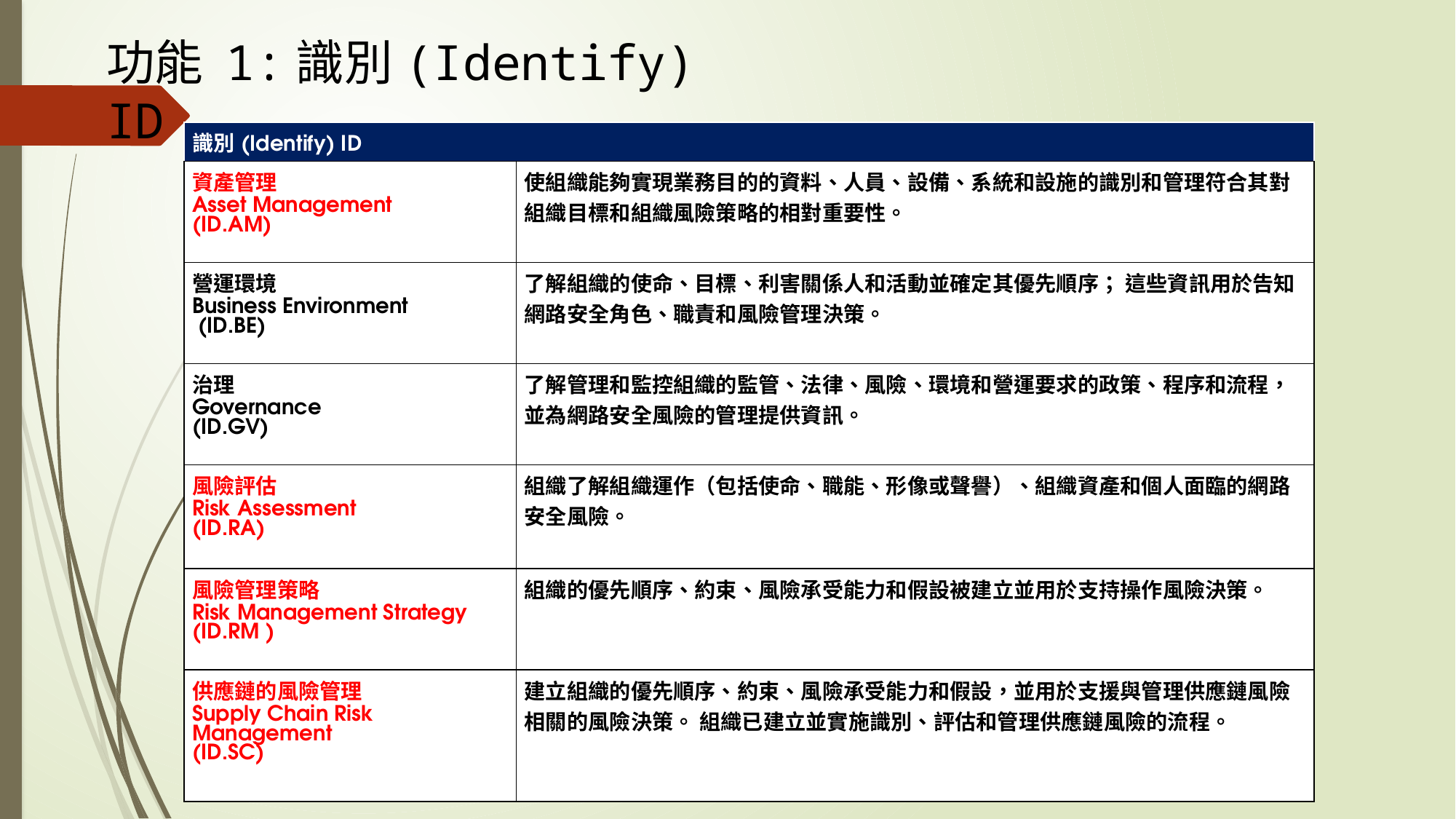

功能 1:識別(Identify) ID
| 識別(Identify) ID |  |
| --- | --- |
| 資產管理 Asset Management (ID.AM) | 使組織能夠實現業務目的的資料、人員、設備、系統和設施的識別和管理符合其對組織目標和組織風險策略的相對重要性。 |
| 營運環境 Business Environment (ID.BE) | 了解組織的使命、目標、利害關係人和活動並確定其優先順序； 這些資訊用於告知網路安全角色、職責和風險管理決策。 |
| 治理 Governance (ID.GV) | 了解管理和監控組織的監管、法律、風險、環境和營運要求的政策、程序和流程，並為網路安全風險的管理提供資訊。 |
| 風險評估 Risk Assessment (ID.RA) | 組織了解組織運作（包括使命、職能、形像或聲譽）、組織資產和個人面臨的網路安全風險。 |
| 風險管理策略 Risk Management Strategy (ID.RM ) | 組織的優先順序、約束、風險承受能力和假設被建立並用於支持操作風險決策。 |
| 供應鏈的風險管理 Supply Chain Risk Management (ID.SC) | 建立組織的優先順序、約束、風險承受能力和假設，並用於支援與管理供應鏈風險相關的風險決策。 組織已建立並實施識別、評估和管理供應鏈風險的流程。 |